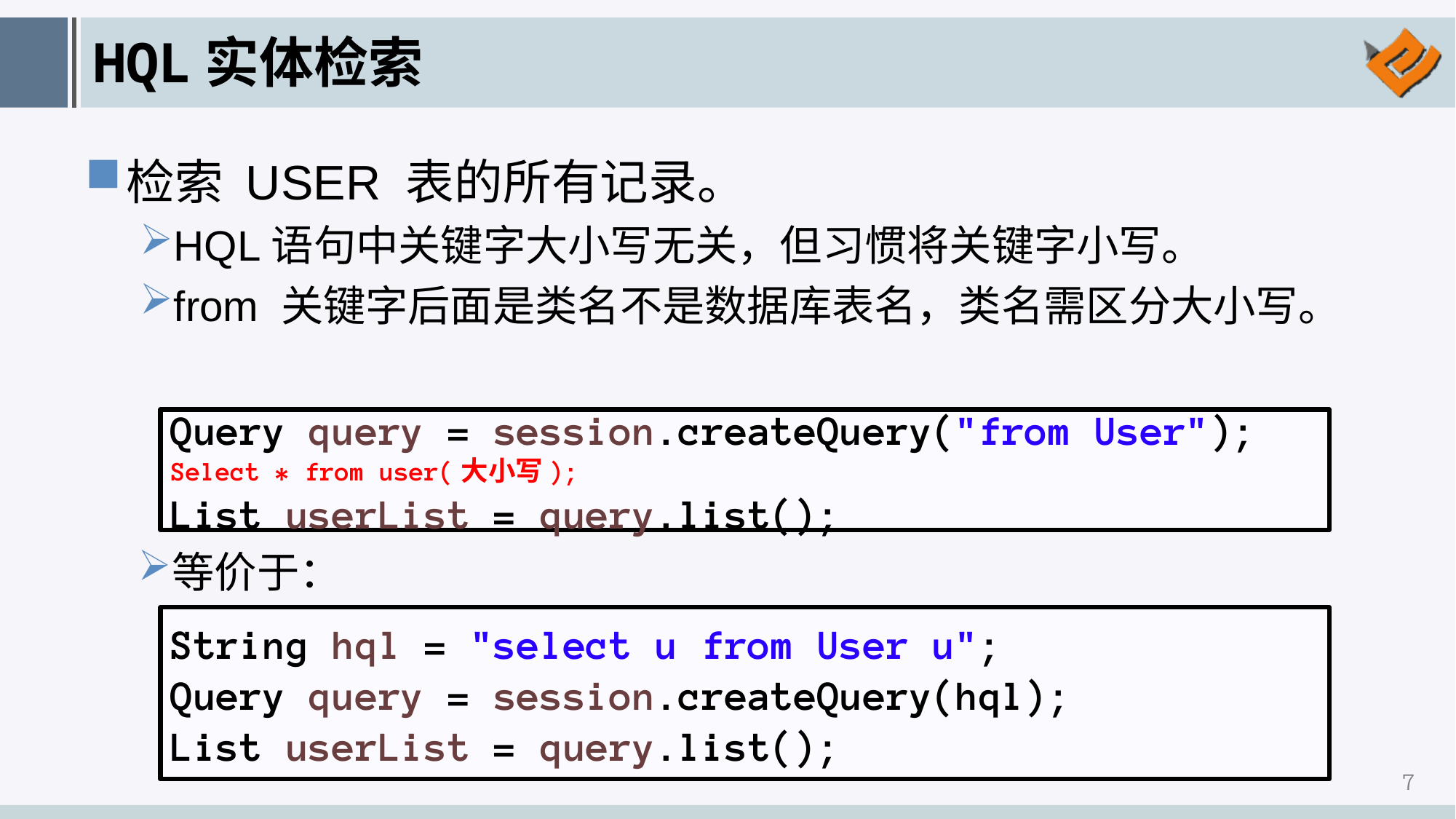

# HQL实体检索
检索 USER 表的所有记录。
HQL语句中关键字大小写无关，但习惯将关键字小写。
from 关键字后面是类名不是数据库表名，类名需区分大小写。

Query query = session.createQuery("from User");
Select * from user(大小写);
List userList = query.list();
等价于：

String hql = "select u from User u";
Query query = session.createQuery(hql);
List userList = query.list();